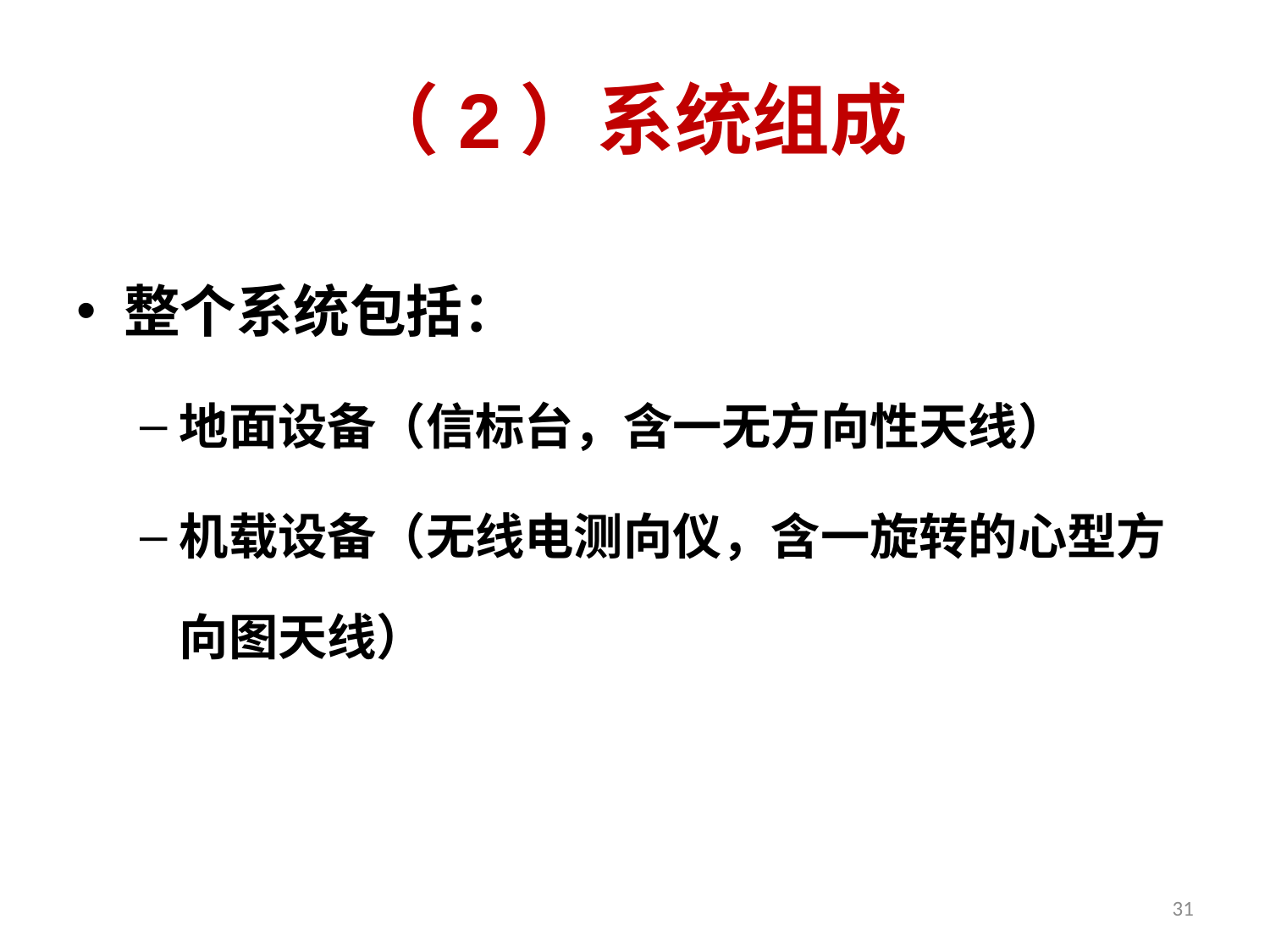

# （2）系统组成
整个系统包括：
地面设备（信标台，含一无方向性天线）
机载设备（无线电测向仪，含一旋转的心型方向图天线）
31